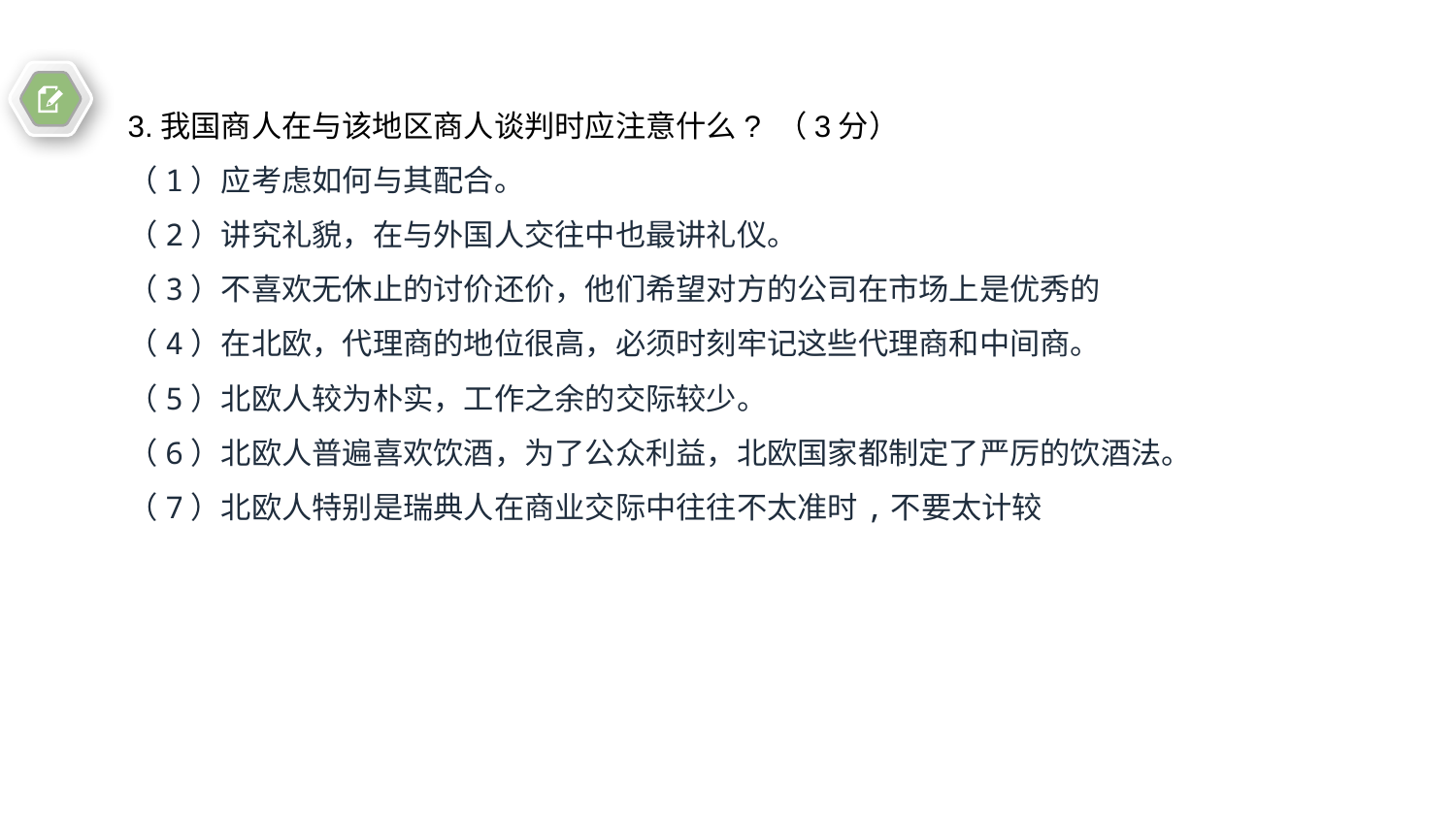

3.我国商人在与该地区商人谈判时应注意什么? （3分）
（1）应考虑如何与其配合。
（2）讲究礼貌，在与外国人交往中也最讲礼仪。
（3）不喜欢无休止的讨价还价，他们希望对方的公司在市场上是优秀的
（4）在北欧，代理商的地位很高，必须时刻牢记这些代理商和中间商。
（5）北欧人较为朴实，工作之余的交际较少。
（6）北欧人普遍喜欢饮酒，为了公众利益，北欧国家都制定了严厉的饮酒法。
（7）北欧人特别是瑞典人在商业交际中往往不太准时,不要太计较